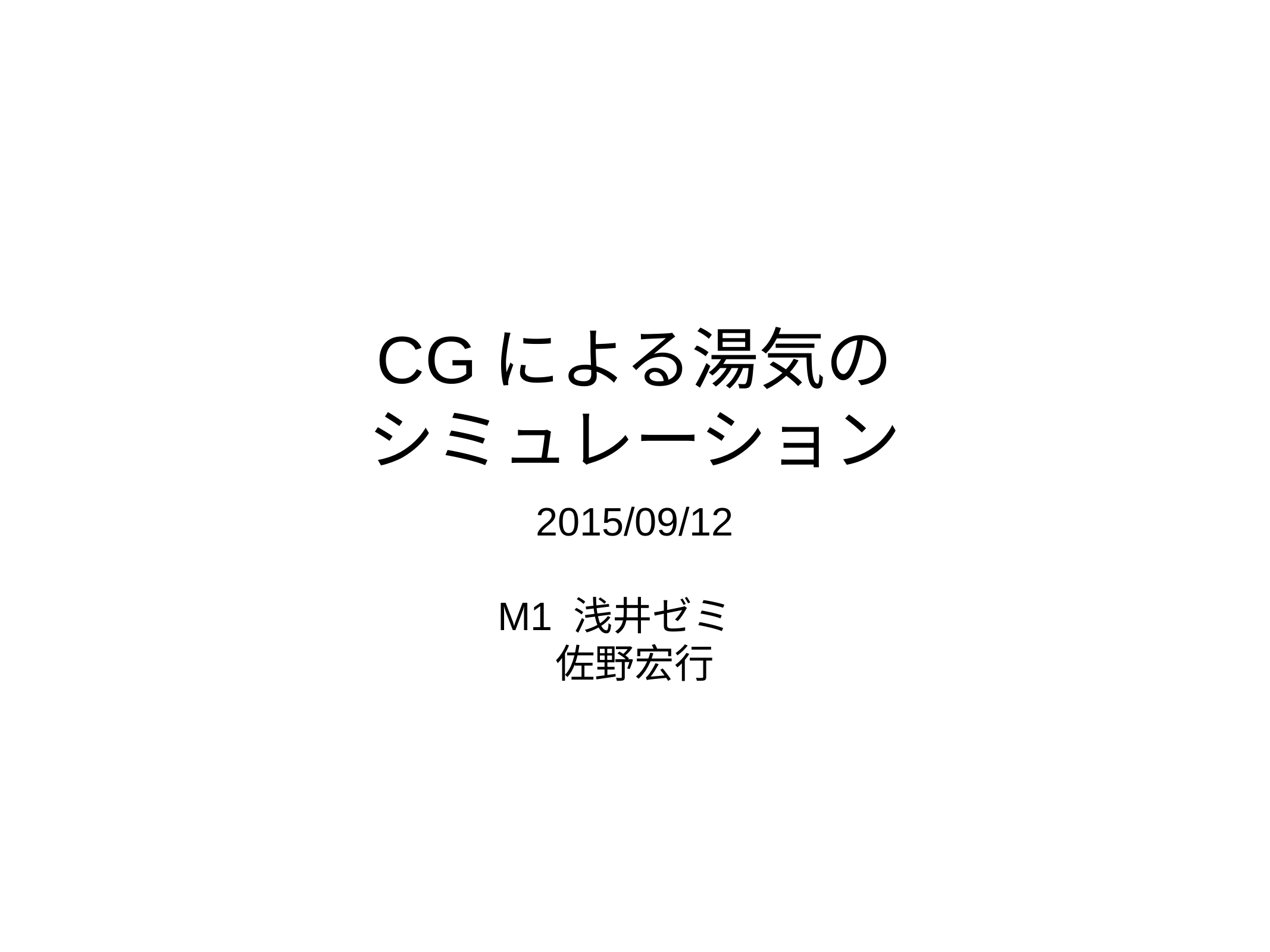

# CGによる湯気の シミュレーション
2015/09/12

M1 浅井ゼミ
佐野宏行